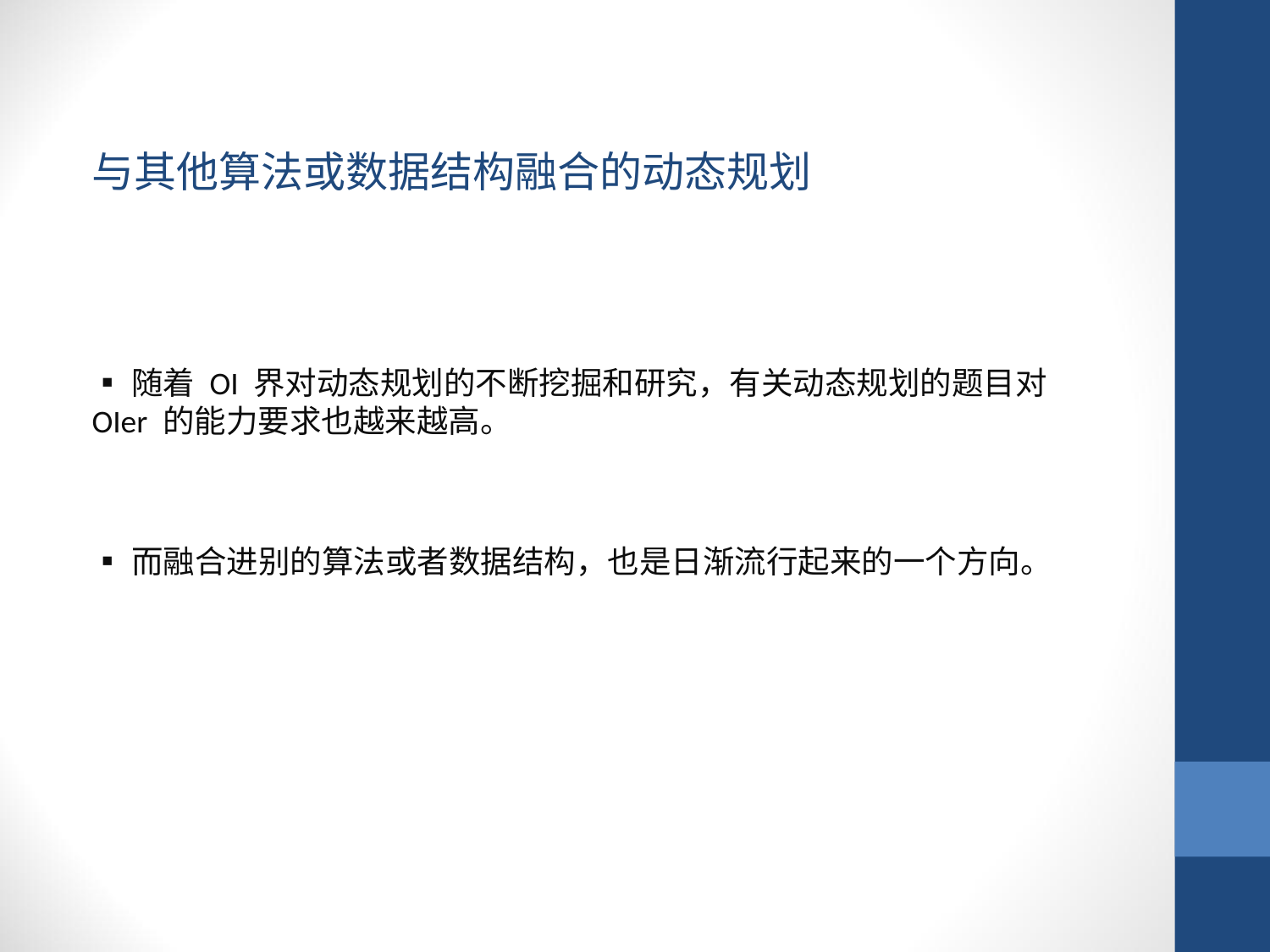

与其他算法或数据结构融合的动态规划
▪随着 OI 界对动态规划的不断挖掘和研究，有关动态规划的题目对 OIer 的能力要求也越来越高。
▪而融合进别的算法或者数据结构，也是日渐流行起来的一个方向。